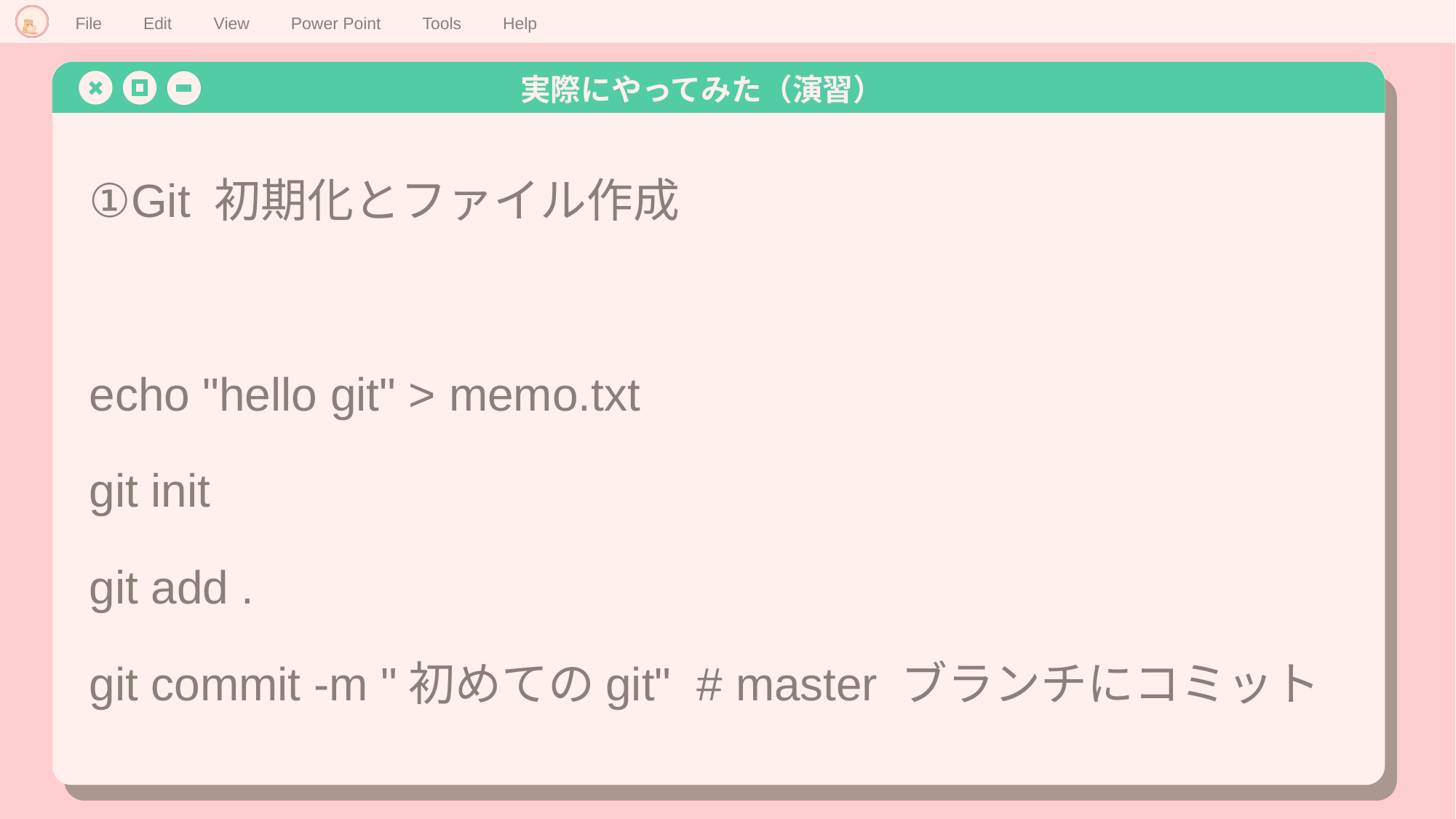

# 実際にやってみた（演習）
①Git 初期化とファイル作成

echo "hello git" > memo.txt
git init
git add .
git commit -m "初めてのgit"  # master ブランチにコミット